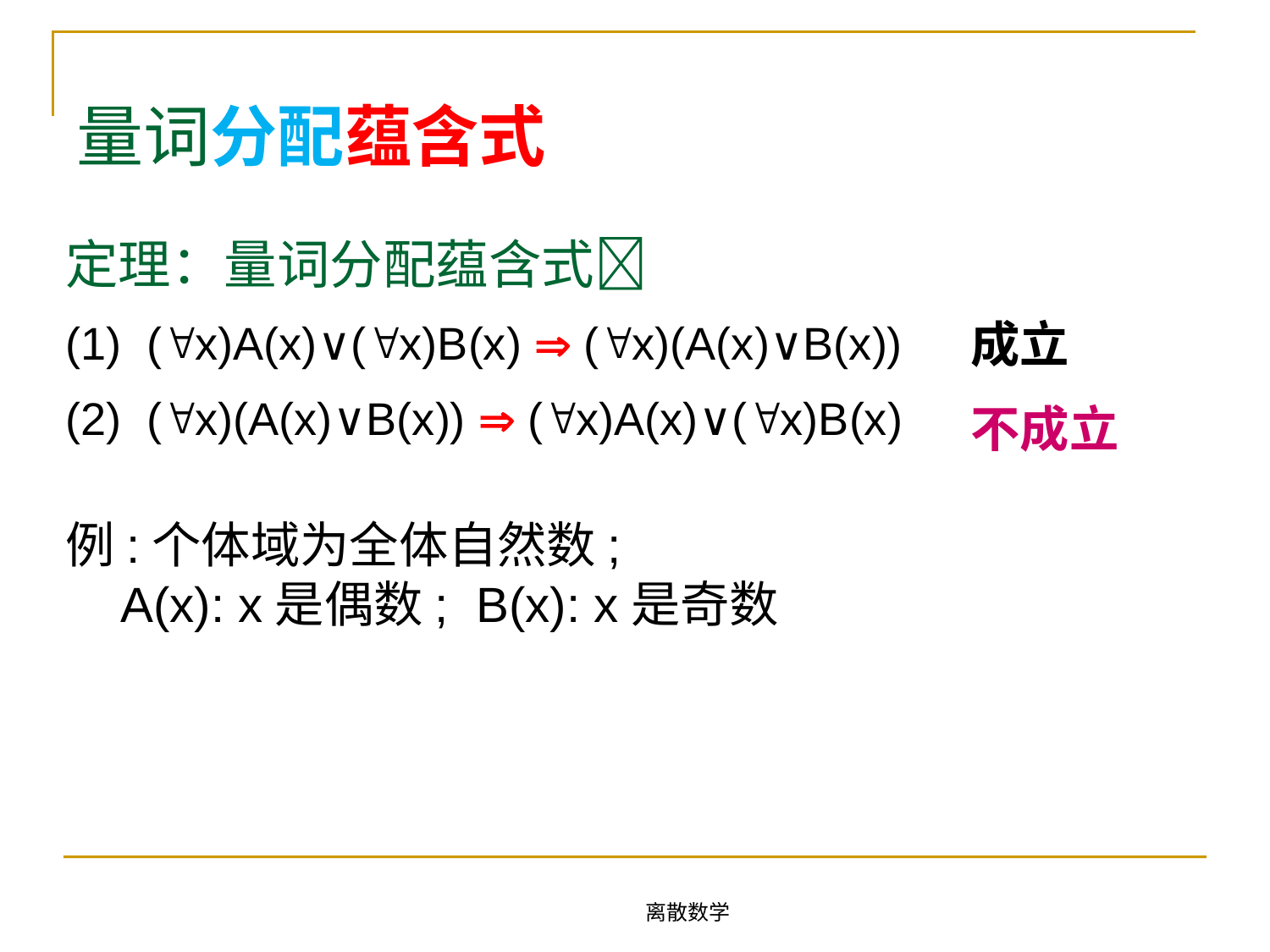

# 量词分配蕴含式
定理：量词分配蕴含式∀
(1)  (∀x)A(x)∨(∀x)B(x) ⇒ (∀x)(A(x)∨B(x))
(2)  (∀x)(A(x)∨B(x)) ⇒ (∀x)A(x)∨(∀x)B(x)
成立
不成立
例:个体域为全体自然数;
    A(x): x是偶数;  B(x): x是奇数

离散数学
1